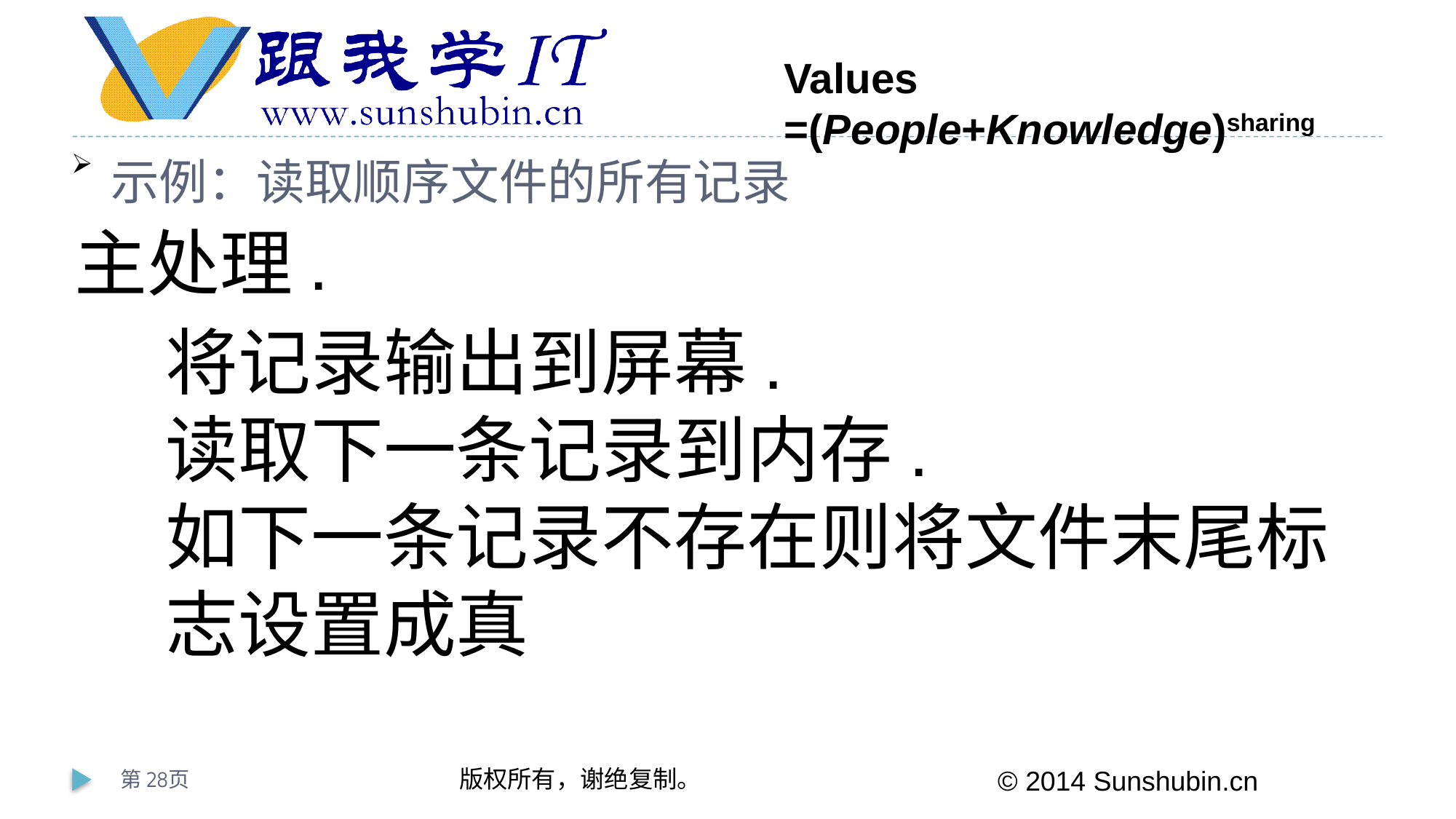

示例：读取顺序文件的所有记录
主处理.
将记录输出到屏幕.
读取下一条记录到内存.
如下一条记录不存在则将文件末尾标志设置成真
第28页